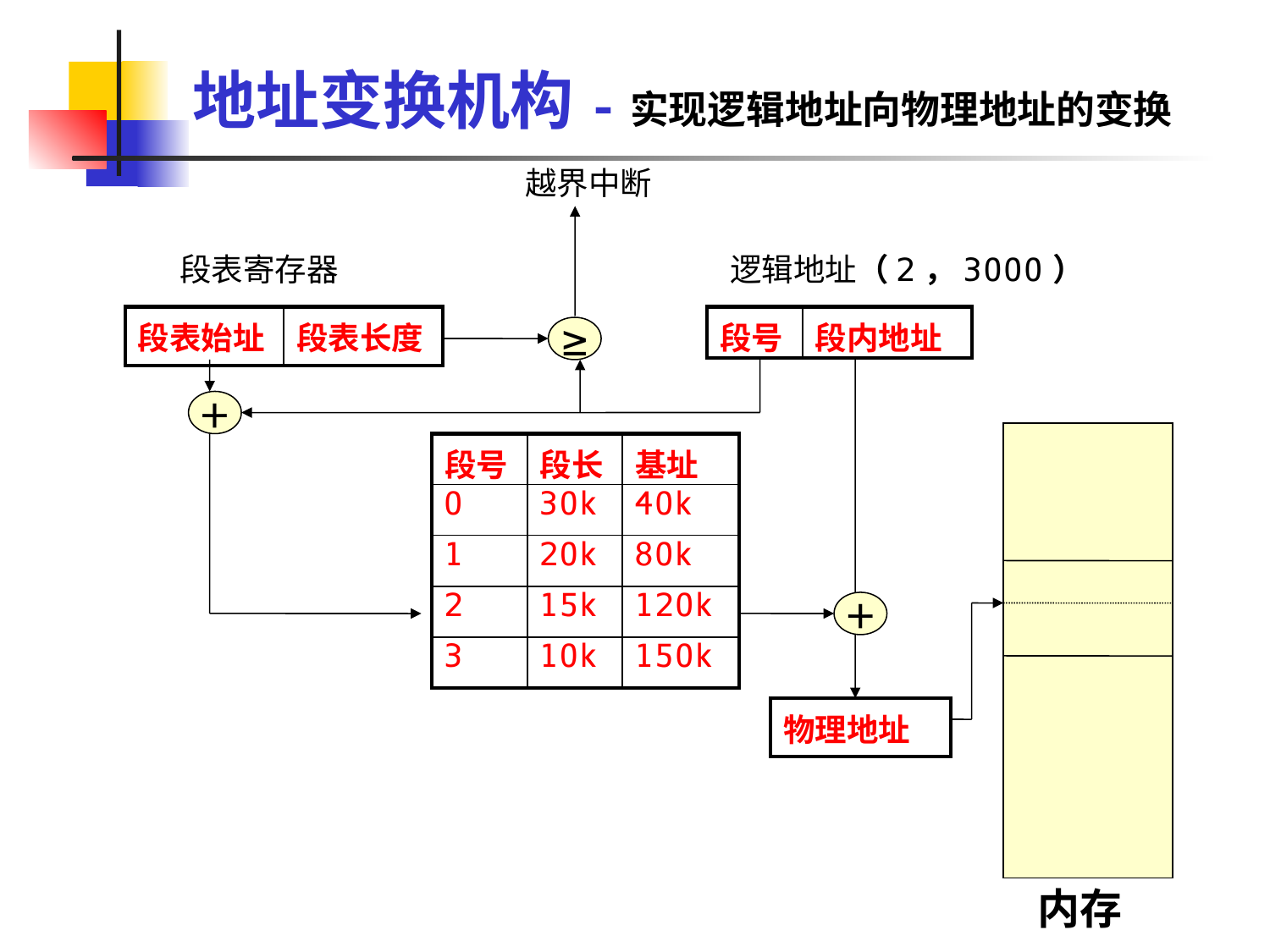

# 地址变换机构-实现逻辑地址向物理地址的变换
越界中断

段表寄存器
逻辑地址（2，3000）
| 段表始址 | 段表长度 |
| --- | --- |
| 段号 | 段内地址 |
| --- | --- |
≥

+

| 段号 | 段长 | 基址 |
| --- | --- | --- |
| 0 | 30k | 40k |
| 1 | 20k | 80k |
| 2 | 15k | 120k |
| 3 | 10k | 150k |

+

| 物理地址 |
| --- |

内存